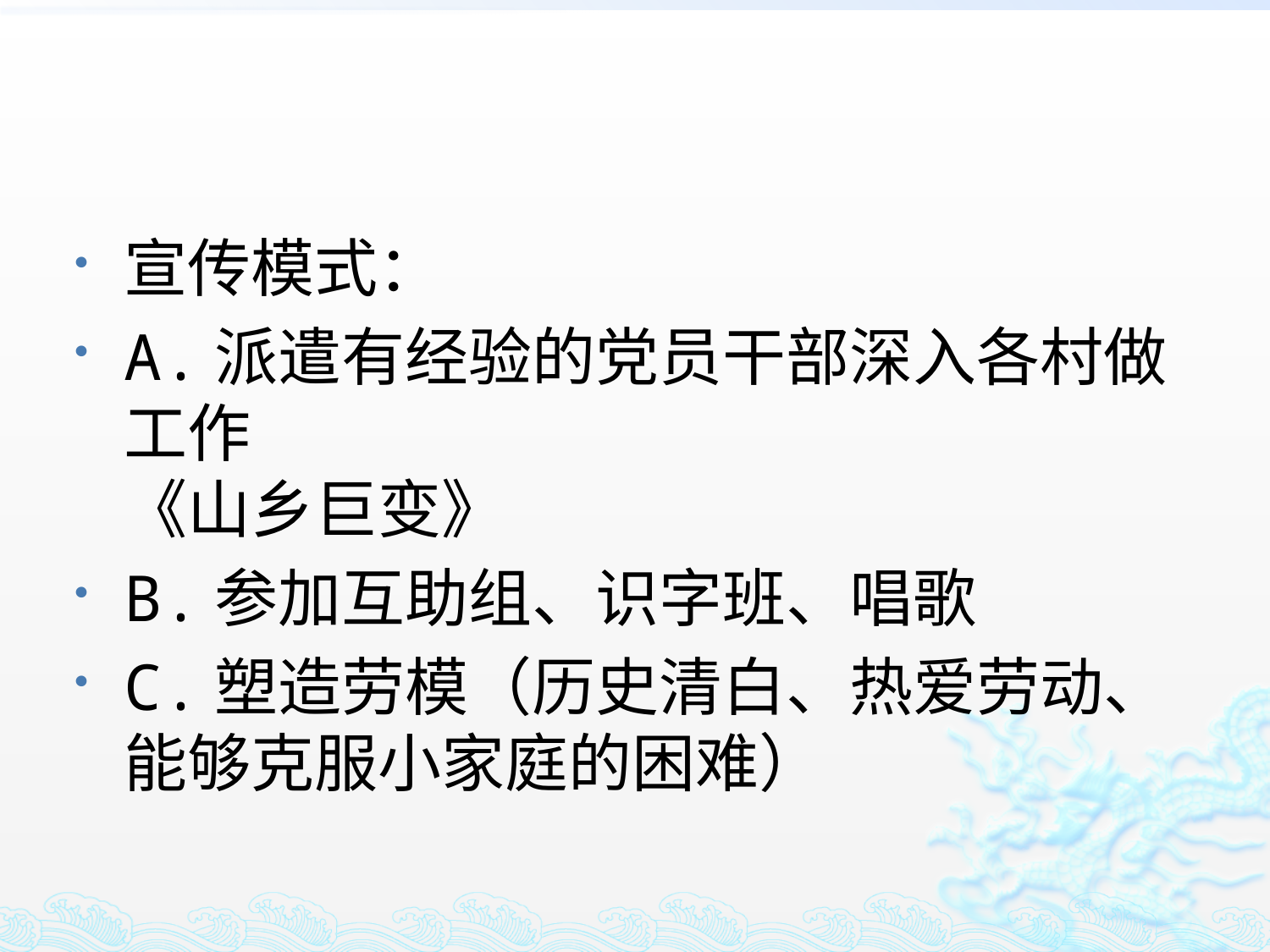

#
宣传模式：
A.派遣有经验的党员干部深入各村做工作
《山乡巨变》
B.参加互助组、识字班、唱歌
C.塑造劳模（历史清白、热爱劳动、能够克服小家庭的困难）